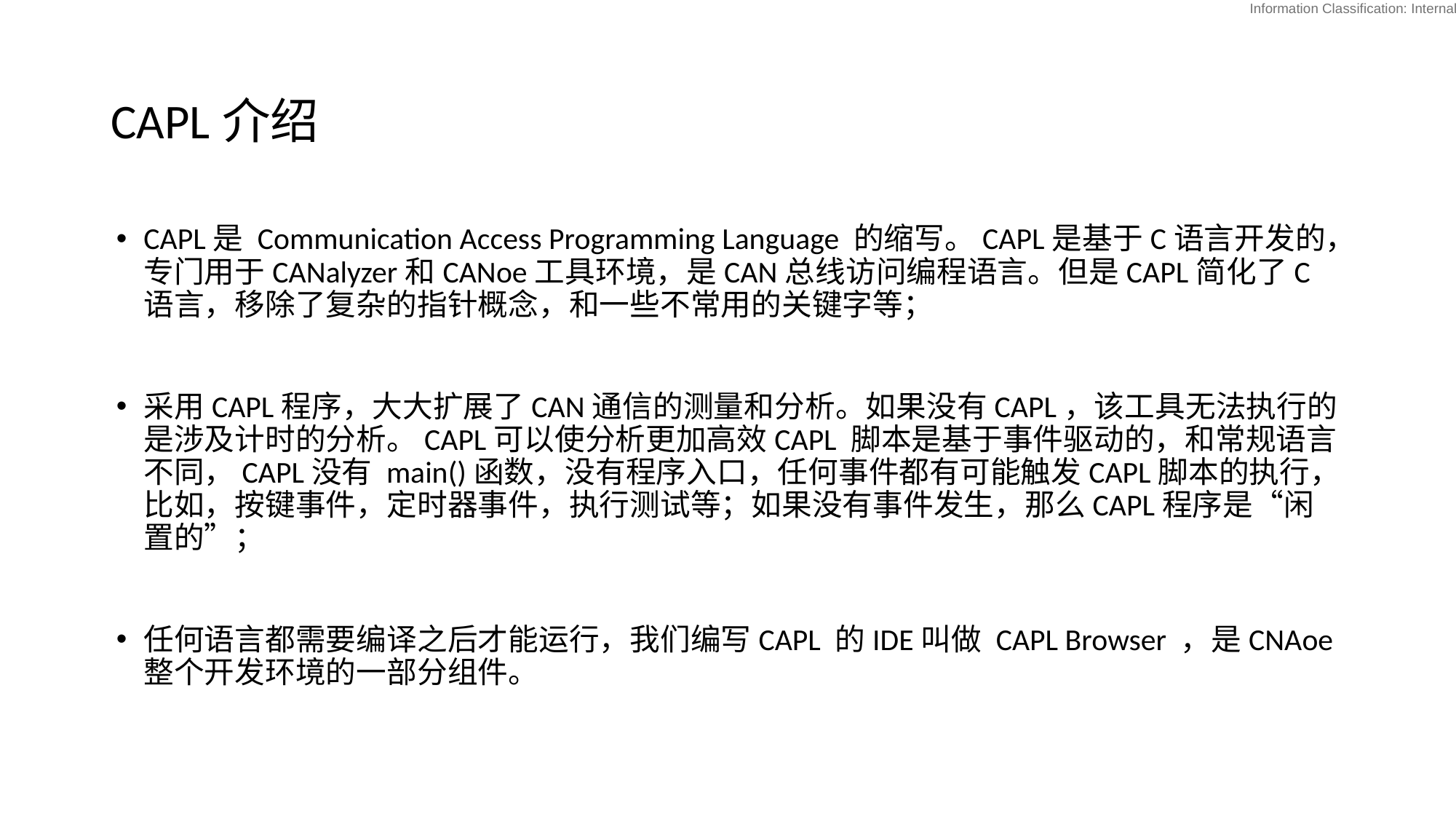

# CAPL介绍
CAPL是 Communication Access Programming Language 的缩写。CAPL是基于C语言开发的，专门用于CANalyzer和CANoe工具环境，是CAN总线访问编程语言。但是CAPL简化了C语言，移除了复杂的指针概念，和一些不常用的关键字等；

采用CAPL程序，大大扩展了CAN通信的测量和分析。如果没有CAPL，该工具无法执行的是涉及计时的分析。CAPL可以使分析更加高效CAPL 脚本是基于事件驱动的，和常规语言不同，CAPL没有 main()函数，没有程序入口，任何事件都有可能触发CAPL脚本的执行，比如，按键事件，定时器事件，执行测试等；如果没有事件发生，那么CAPL程序是“闲置的”；

任何语言都需要编译之后才能运行，我们编写CAPL 的IDE叫做 CAPL Browser ，是CNAoe 整个开发环境的一部分组件。